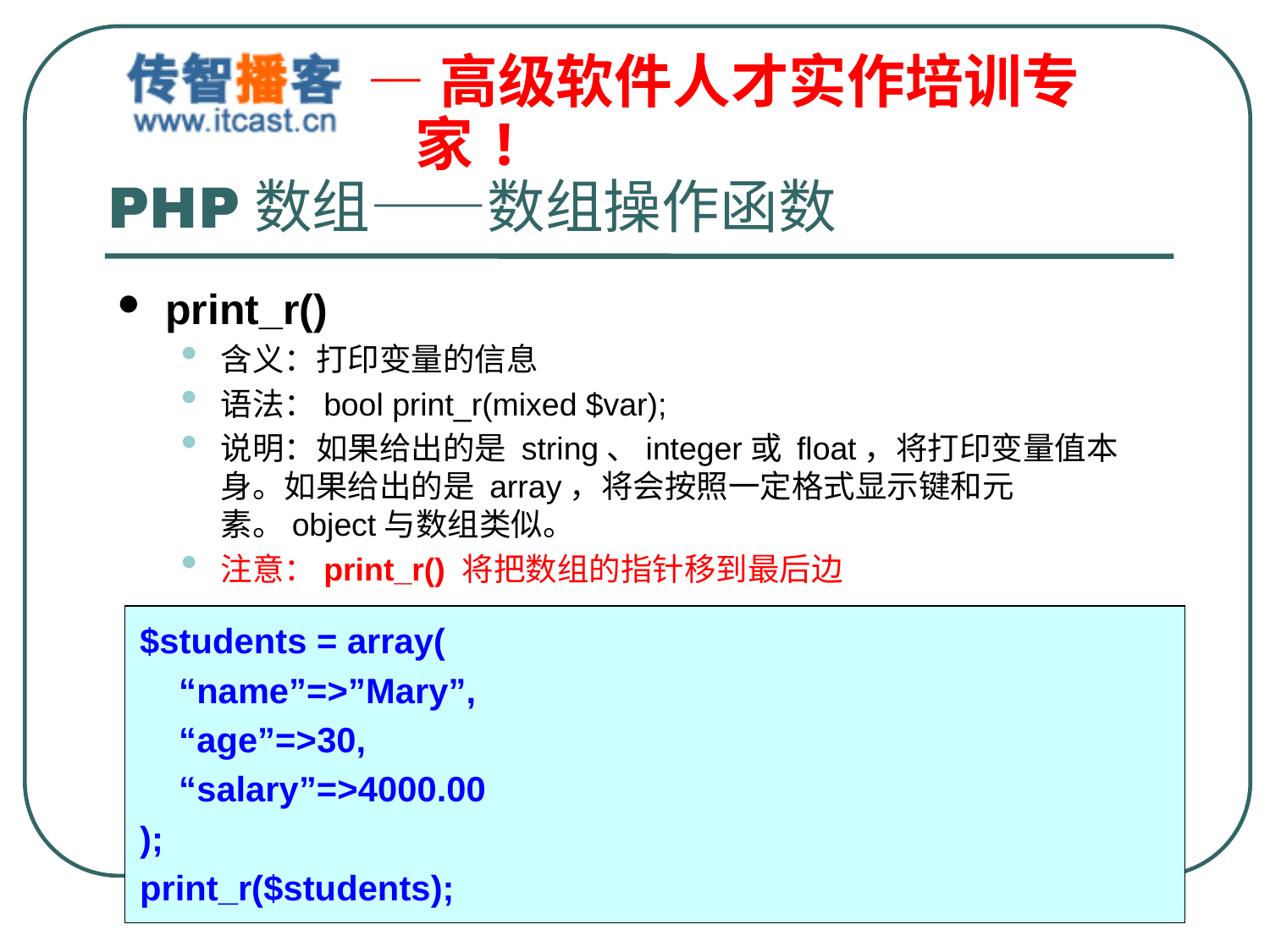

# PHP数组——数组操作函数
print_r()
含义：打印变量的信息
语法：bool print_r(mixed $var);
说明：如果给出的是 string、integer或 float，将打印变量值本身。如果给出的是 array，将会按照一定格式显示键和元素。object与数组类似。
注意：print_r() 将把数组的指针移到最后边
$students = array(
    “name”=>”Mary”,
    “age”=>30,
    “salary”=>4000.00
);
print_r($students);